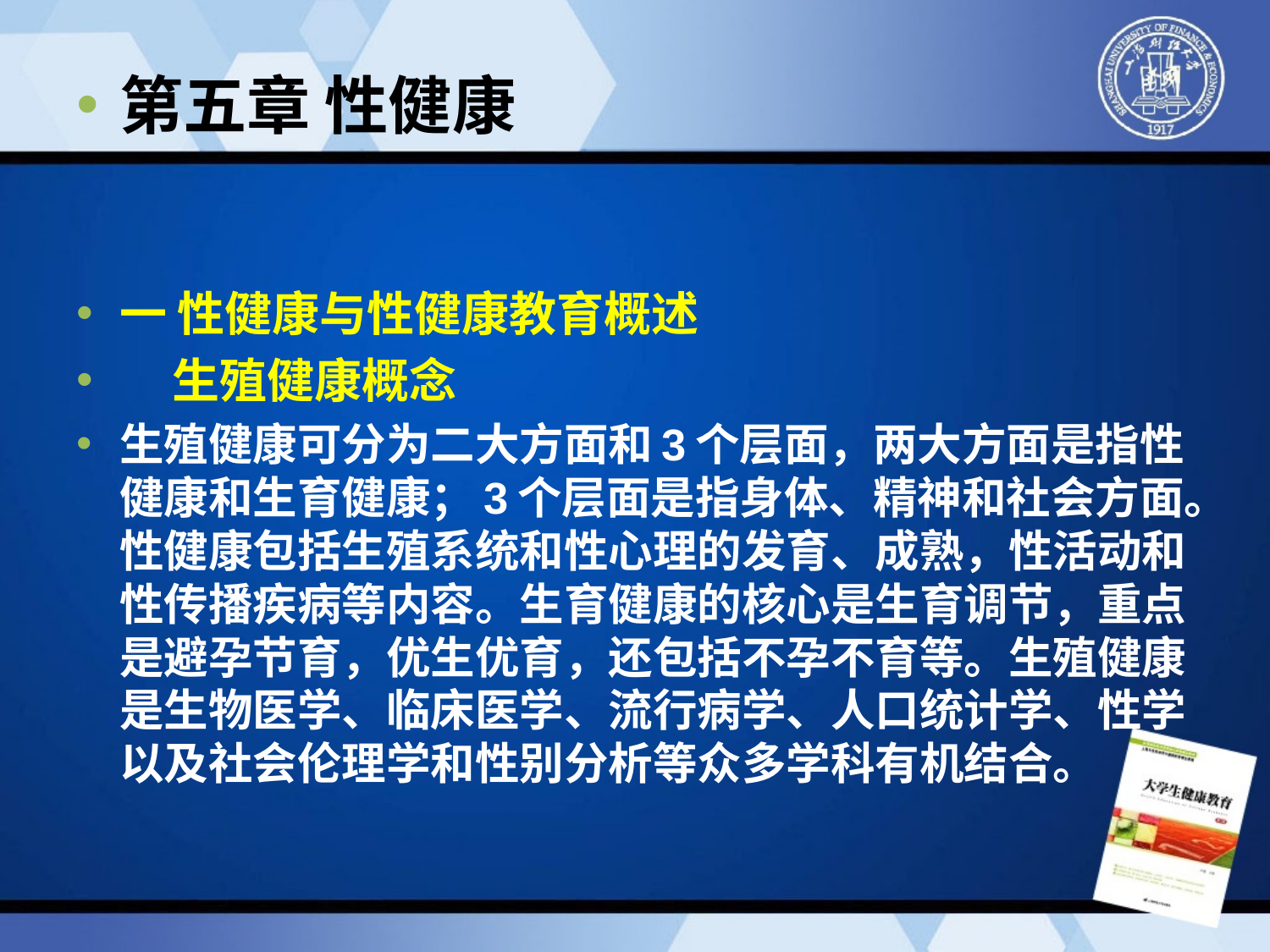

第五章 性健康

一 性健康与性健康教育概述
    生殖健康概念
生殖健康可分为二大方面和3个层面，两大方面是指性健康和生育健康；3个层面是指身体、精神和社会方面。性健康包括生殖系统和性心理的发育、成熟，性活动和性传播疾病等内容。生育健康的核心是生育调节，重点是避孕节育，优生优育，还包括不孕不育等。生殖健康是生物医学、临床医学、流行病学、人口统计学、性学以及社会伦理学和性别分析等众多学科有机结合。